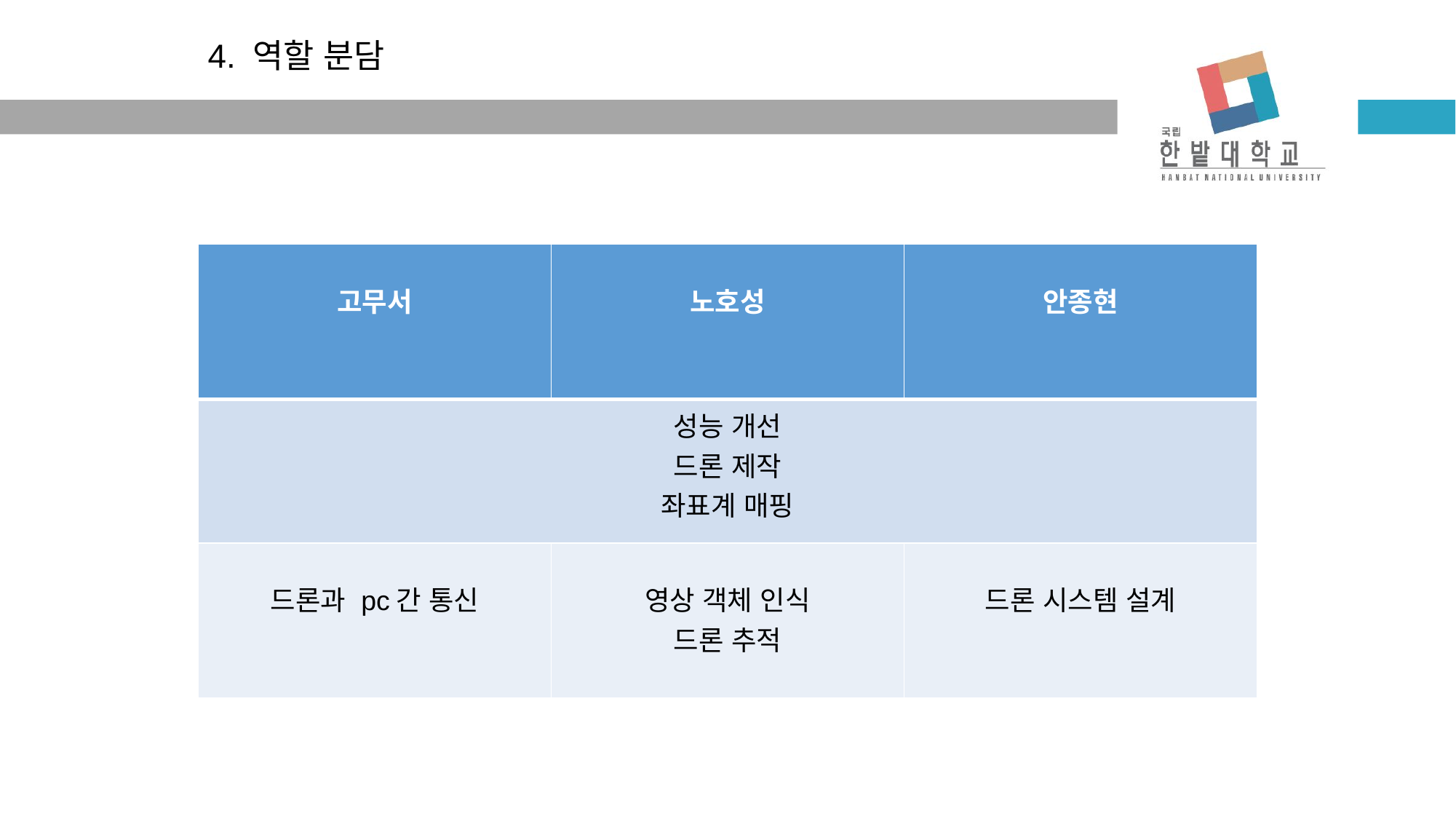

4. 역할 분담
| 고무서 | 노호성 | 안종현 |
| --- | --- | --- |
| 성능 개선 드론 제작 좌표계 매핑 |  |  |
| 드론과 pc간 통신 | 영상 객체 인식 드론 추적 | 드론 시스템 설계 |